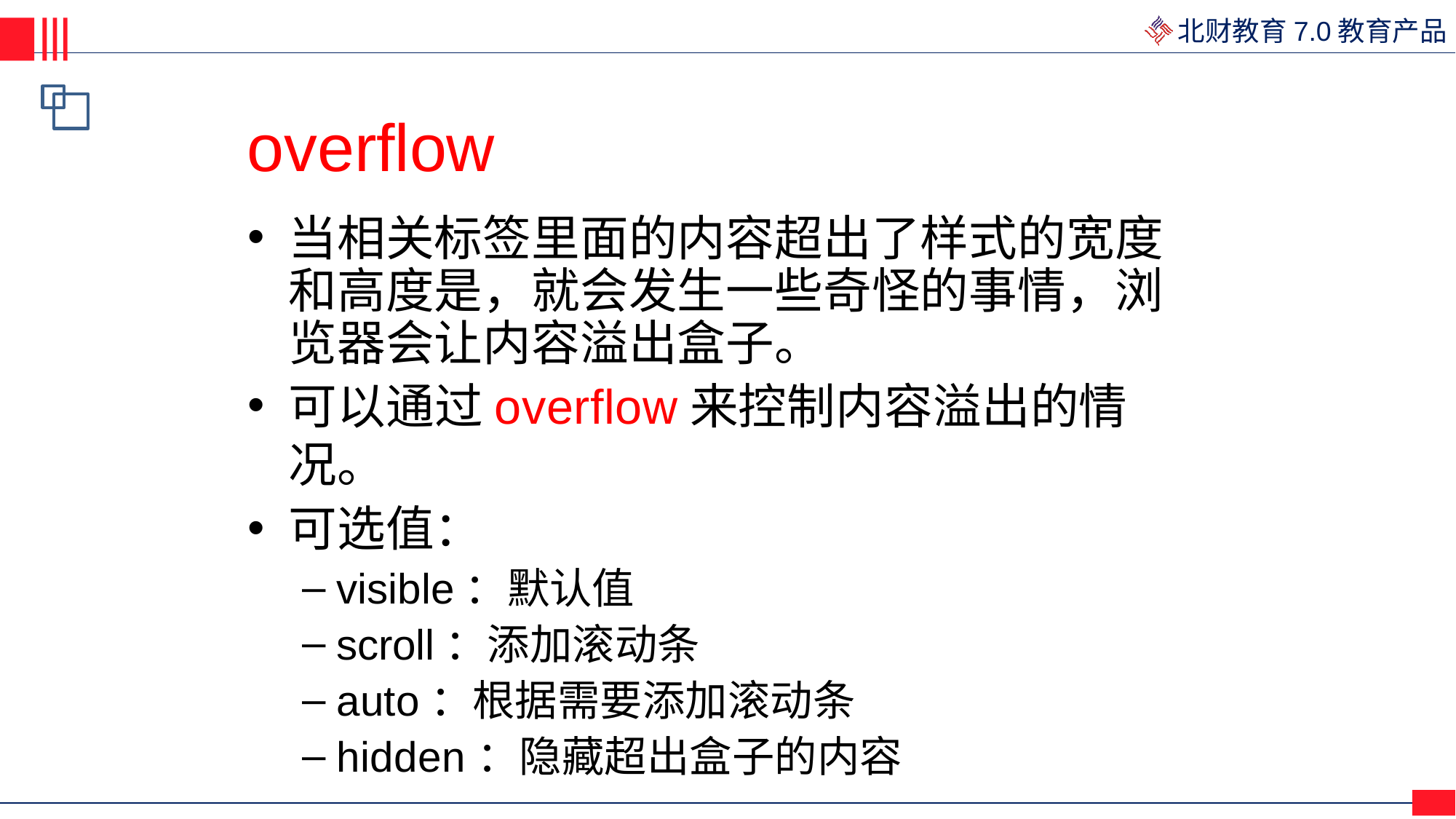

# overflow
当相关标签里面的内容超出了样式的宽度 和高度是，就会发生一些奇怪的事情，浏 览器会让内容溢出盒子。
可以通过overflow来控制内容溢出的情况。
可选值：
visible：默认值
scroll：添加滚动条
auto：根据需要添加滚动条
hidden：隐藏超出盒子的内容